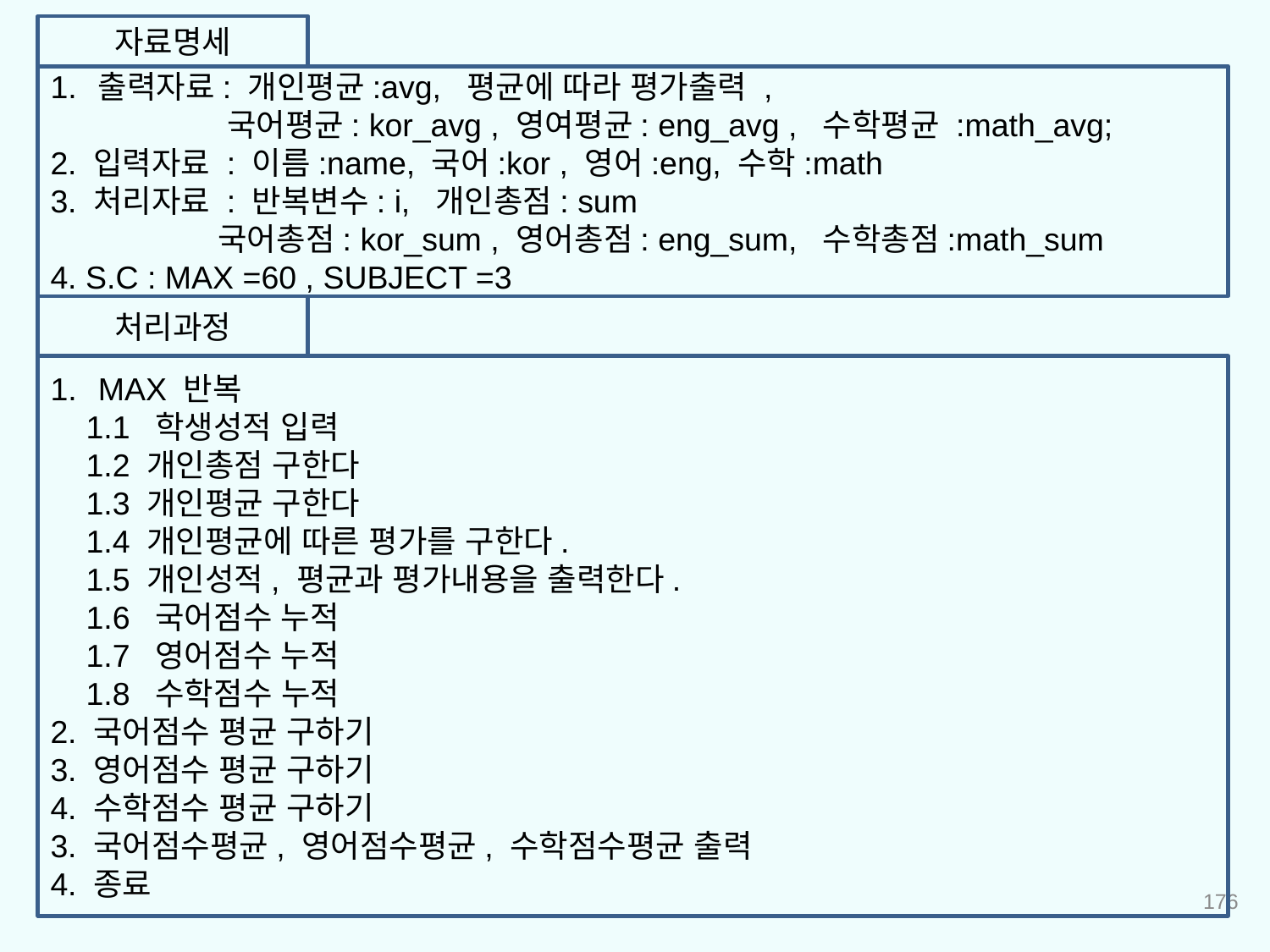

자료명세
출력자료: 개인평균:avg,  평균에 따라 평가출력 ,
                   국어평균: kor_avg , 영여평균: eng_avg ,  수학평균 :math_avg;
2. 입력자료 : 이름:name, 국어:kor , 영어:eng, 수학:math
3. 처리자료 : 반복변수: i,  개인총점: sum
                  국어총점: kor_sum , 영어총점: eng_sum,  수학총점:math_sum
4. S.C : MAX =60 , SUBJECT =3
처리과정
MAX 반복
    1.1  학생성적 입력
    1.2 개인총점 구한다
    1.3 개인평균 구한다
    1.4 개인평균에 따른 평가를 구한다.
    1.5 개인성적, 평균과 평가내용을 출력한다.
    1.6  국어점수 누적
    1.7  영어점수 누적
    1.8  수학점수 누적
2. 국어점수 평균 구하기
3. 영어점수 평균 구하기
4. 수학점수 평균 구하기
3. 국어점수평균, 영어점수평균, 수학점수평균 출력
4. 종료
176